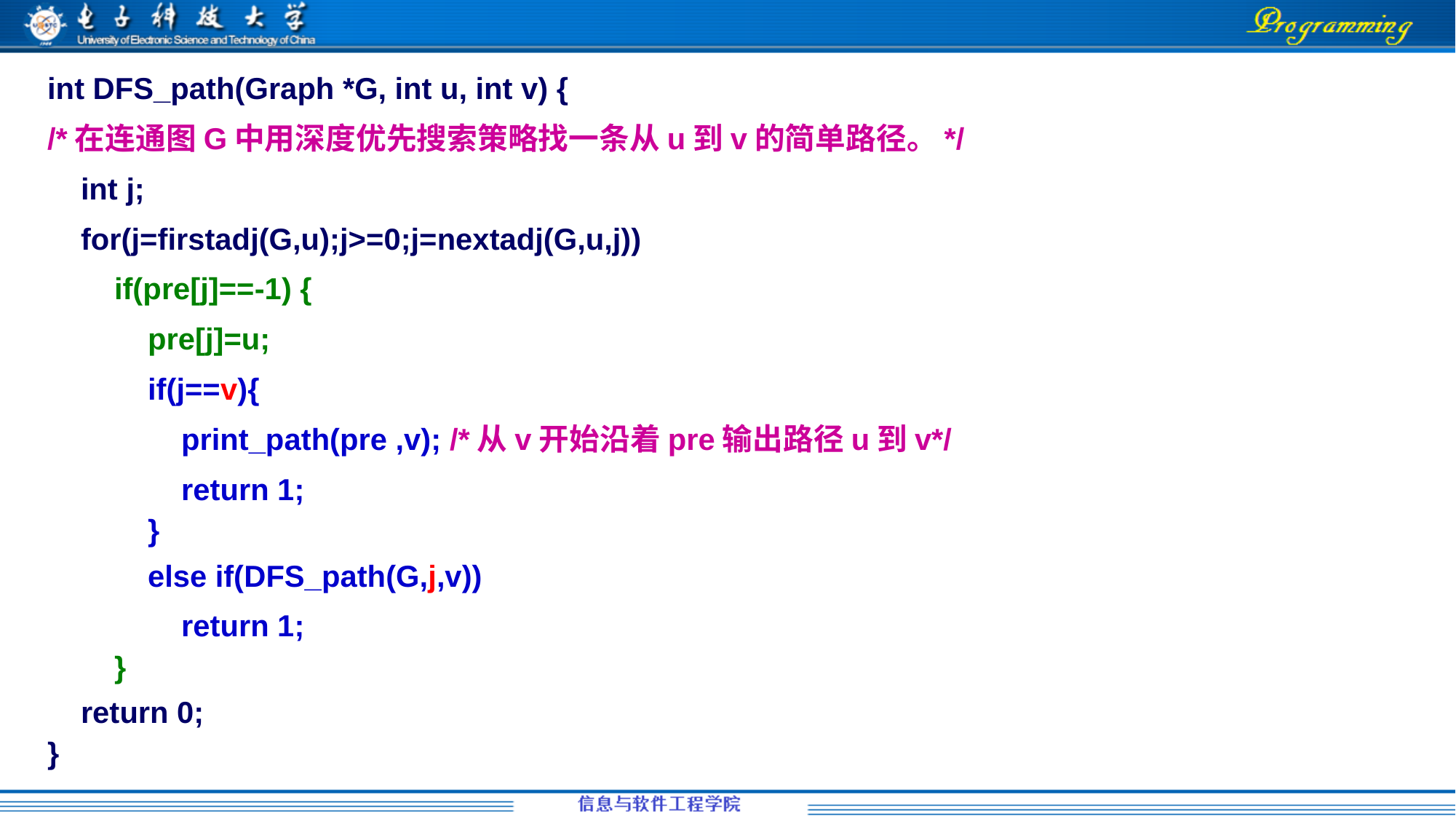

int DFS_path(Graph *G, int u, int v) {
/*在连通图G中用深度优先搜索策略找一条从u到v的简单路径。*/
    int j;
    for(j=firstadj(G,u);j>=0;j=nextadj(G,u,j))
        if(pre[j]==-1) {
            pre[j]=u;
            if(j==v){
                print_path(pre ,v); /*从v开始沿着pre输出路径u到v*/
                return 1;
            }
            else if(DFS_path(G,j,v))
                return 1;
        }
    return 0;
}